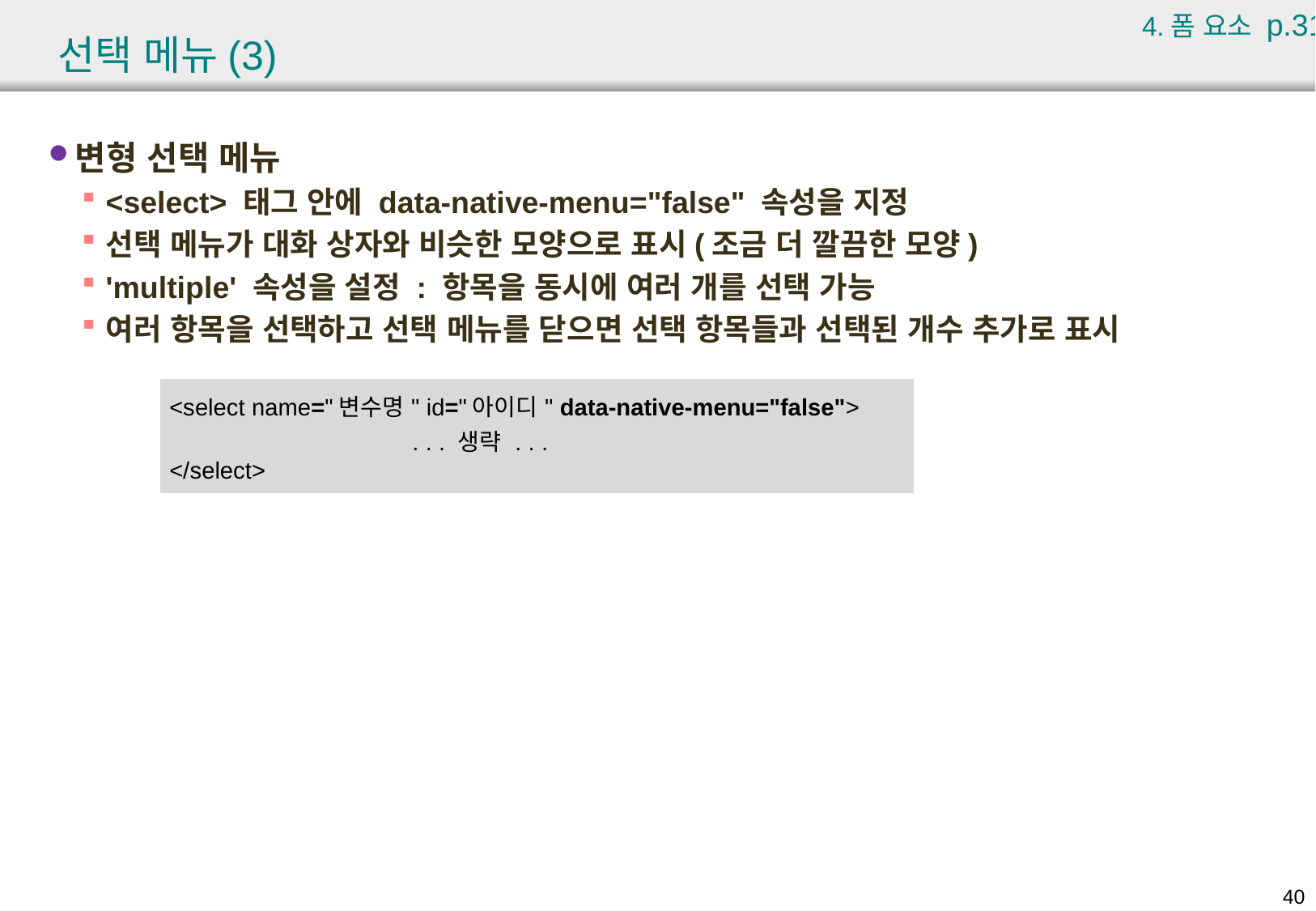

4.폼 요소 p.315
# 선택 메뉴(3)
변형 선택 메뉴
<select> 태그 안에 data-native-menu="false" 속성을 지정
선택 메뉴가 대화 상자와 비슷한 모양으로 표시(조금 더 깔끔한 모양)
'multiple' 속성을 설정 : 항목을 동시에 여러 개를 선택 가능
여러 항목을 선택하고 선택 메뉴를 닫으면 선택 항목들과 선택된 개수 추가로 표시

| <select name="변수명" id="아이디" data-native-menu="false"> . . . 생략 . . . </select> |
| --- |